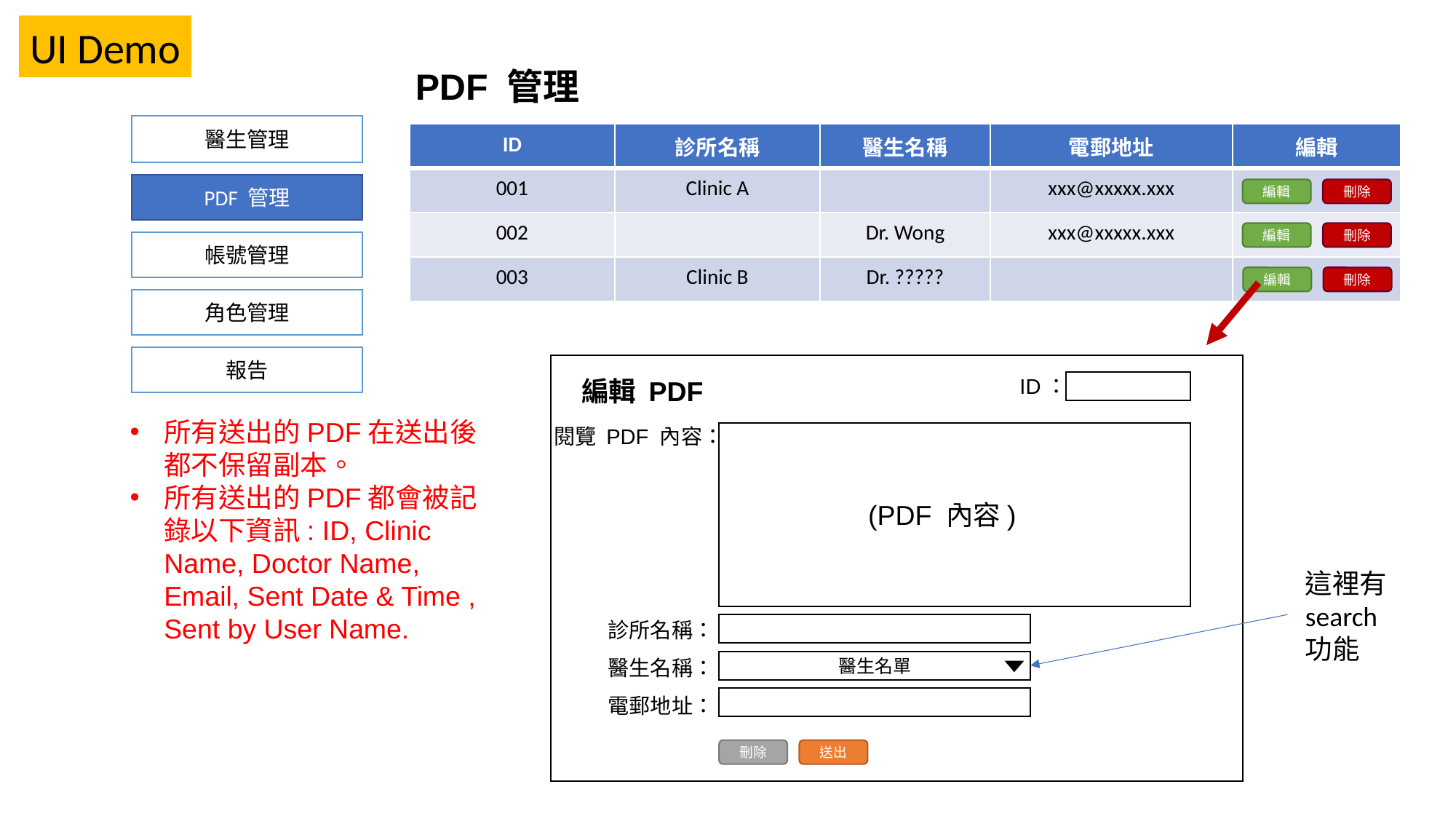

UI Demo
PDF 管理
醫生管理
| ID | 診所名稱 | 醫生名稱 | 電郵地址 | 編輯 |
| --- | --- | --- | --- | --- |
| 001 | Clinic A |  | xxx@xxxxx.xxx |  |
| 002 |  | Dr. Wong | xxx@xxxxx.xxx |  |
| 003 | Clinic B | Dr. ????? |  |  |
PDF 管理
編輯
刪除
編輯
刪除
帳號管理
編輯
刪除
角色管理
報告

ID：
編輯 PDF

所有送出的PDF在送出後都不保留副本。
所有送出的PDF都會被記錄以下資訊: ID, Clinic Name, Doctor Name, Email, Sent Date & Time , Sent by User Name.
閱覽 PDF 內容：

(PDF 內容)
這裡有search 功能
診所名稱：
醫生名稱：
電郵地址：

醫生名單

刪除
送出